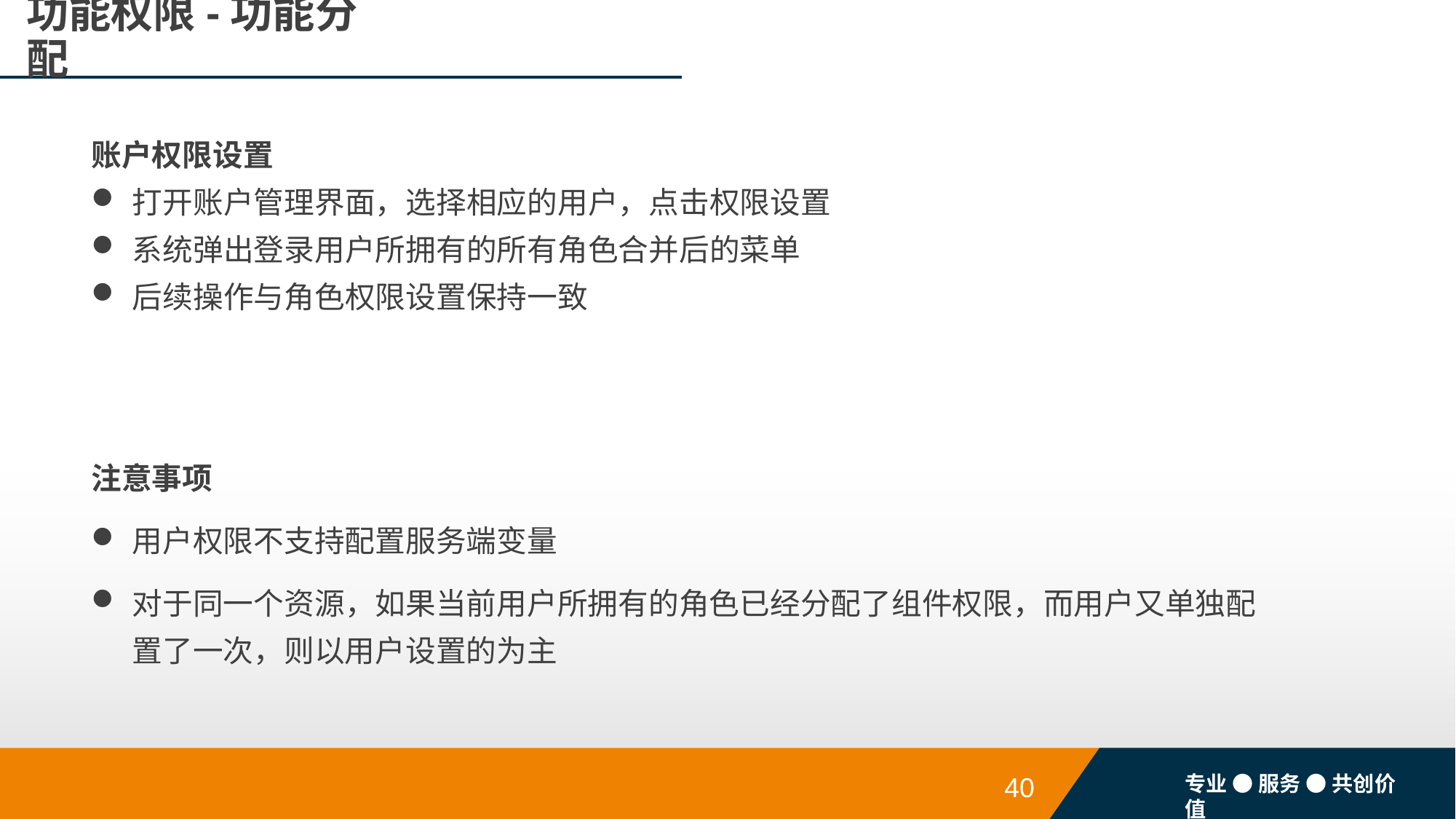

# 功能权限-功能分配
账户权限设置
打开账户管理界面，选择相应的用户，点击权限设置
系统弹出登录用户所拥有的所有角色合并后的菜单
后续操作与角色权限设置保持一致
注意事项
用户权限不支持配置服务端变量
对于同一个资源，如果当前用户所拥有的角色已经分配了组件权限，而用户又单独配置了一次，则以用户设置的为主